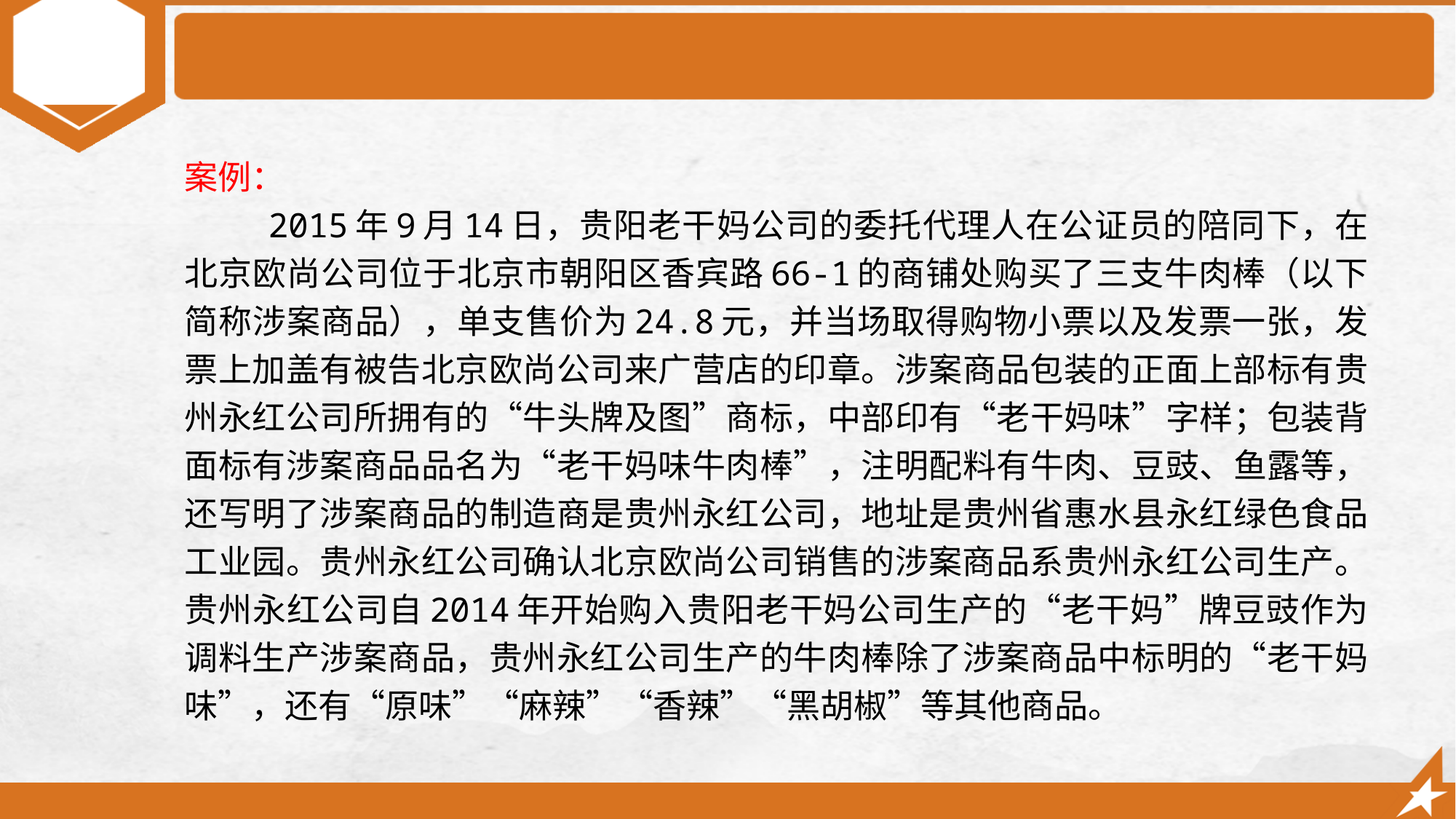

案例：
    2015年9月14日，贵阳老干妈公司的委托代理人在公证员的陪同下，在北京欧尚公司位于北京市朝阳区香宾路66-1的商铺处购买了三支牛肉棒（以下简称涉案商品），单支售价为24.8元，并当场取得购物小票以及发票一张，发票上加盖有被告北京欧尚公司来广营店的印章。涉案商品包装的正面上部标有贵州永红公司所拥有的“牛头牌及图”商标，中部印有“老干妈味”字样；包装背面标有涉案商品品名为“老干妈味牛肉棒”，注明配料有牛肉、豆豉、鱼露等，还写明了涉案商品的制造商是贵州永红公司，地址是贵州省惠水县永红绿色食品工业园。贵州永红公司确认北京欧尚公司销售的涉案商品系贵州永红公司生产。贵州永红公司自2014年开始购入贵阳老干妈公司生产的“老干妈”牌豆豉作为调料生产涉案商品，贵州永红公司生产的牛肉棒除了涉案商品中标明的“老干妈味”，还有“原味”“麻辣”“香辣”“黑胡椒”等其他商品。